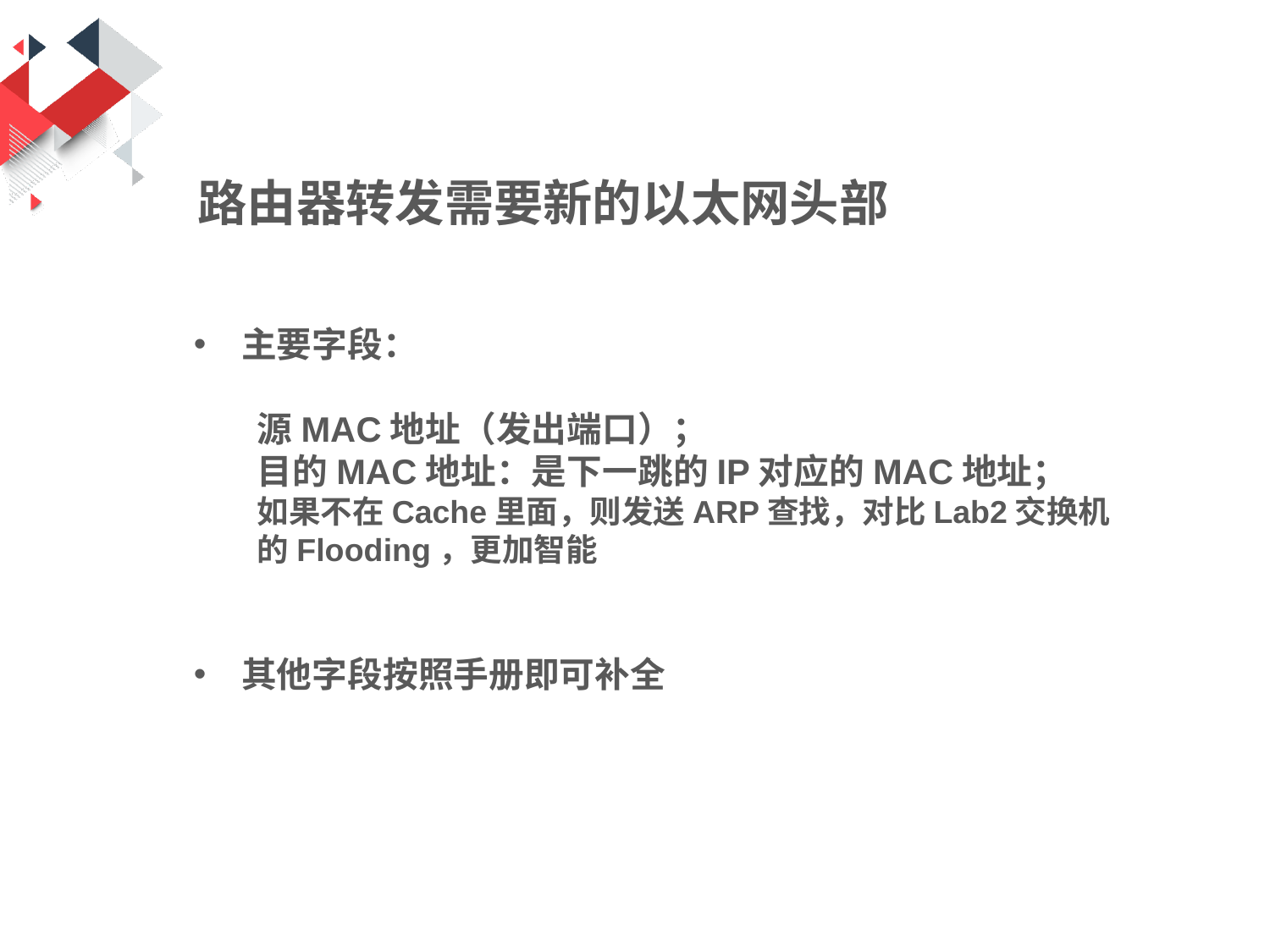

路由器转发需要新的以太网头部
主要字段：

源MAC地址（发出端口）；
目的MAC地址：是下一跳的IP对应的MAC地址；
如果不在Cache里面，则发送ARP查找，对比Lab2交换机的Flooding，更加智能

其他字段按照手册即可补全